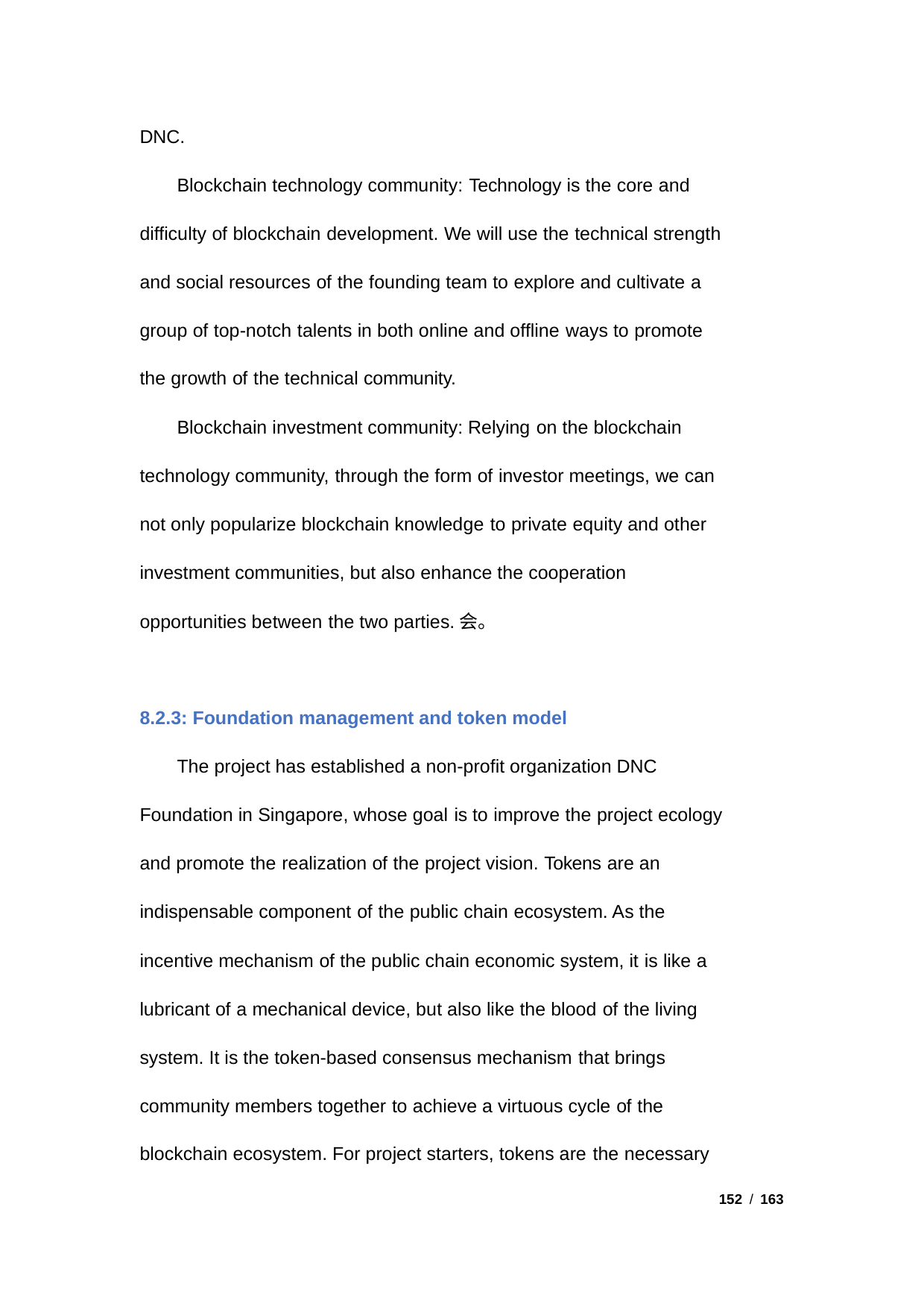

DNC.
Blockchain technology community: Technology is the core and
difficulty of blockchain development. We will use the technical strength
and social resources of the founding team to explore and cultivate a
group of top-notch talents in both online and offline ways to promote
the growth of the technical community.
Blockchain investment community: Relying on the blockchain
technology community, through the form of investor meetings, we can
not only popularize blockchain knowledge to private equity and other
investment communities, but also enhance the cooperation
opportunities between the two parties.会。
8.2.3: Foundation management and token model
The project has established a non-profit organization DNC
Foundation in Singapore, whose goal is to improve the project ecology
and promote the realization of the project vision. Tokens are an
indispensable component of the public chain ecosystem. As the
incentive mechanism of the public chain economic system, it is like a
lubricant of a mechanical device, but also like the blood of the living
system. It is the token-based consensus mechanism that brings
community members together to achieve a virtuous cycle of the
blockchain ecosystem. For project starters, tokens are the necessary
152 / 163